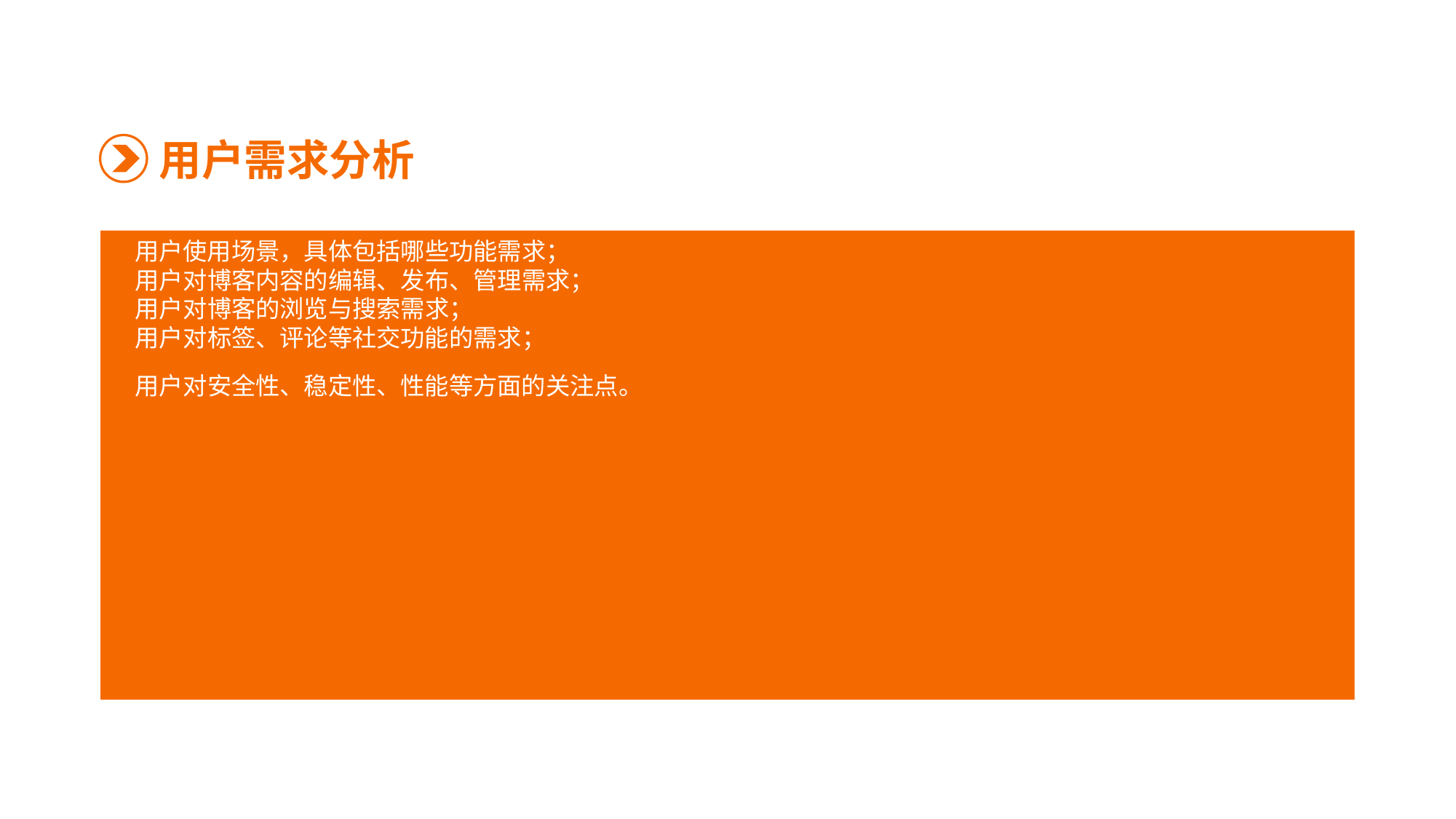

用户需求分析

 用户使用场景，具体包括哪些功能需求；
 用户对博客内容的编辑、发布、管理需求；
 用户对博客的浏览与搜索需求；
 用户对标签、评论等社交功能的需求；
 用户对安全性、稳定性、性能等方面的关注点。